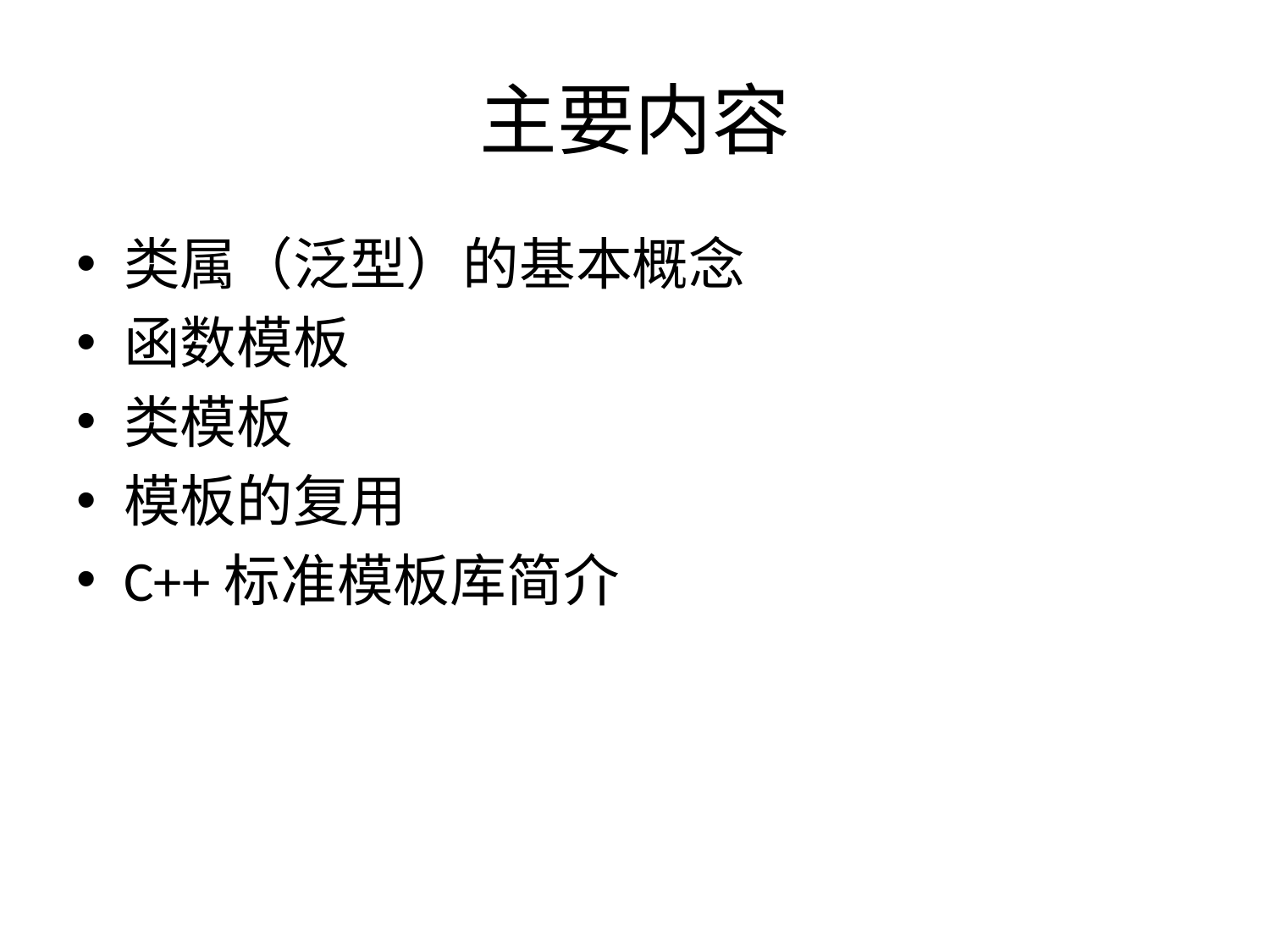

# 主要内容
类属（泛型）的基本概念
函数模板
类模板
模板的复用
C++标准模板库简介